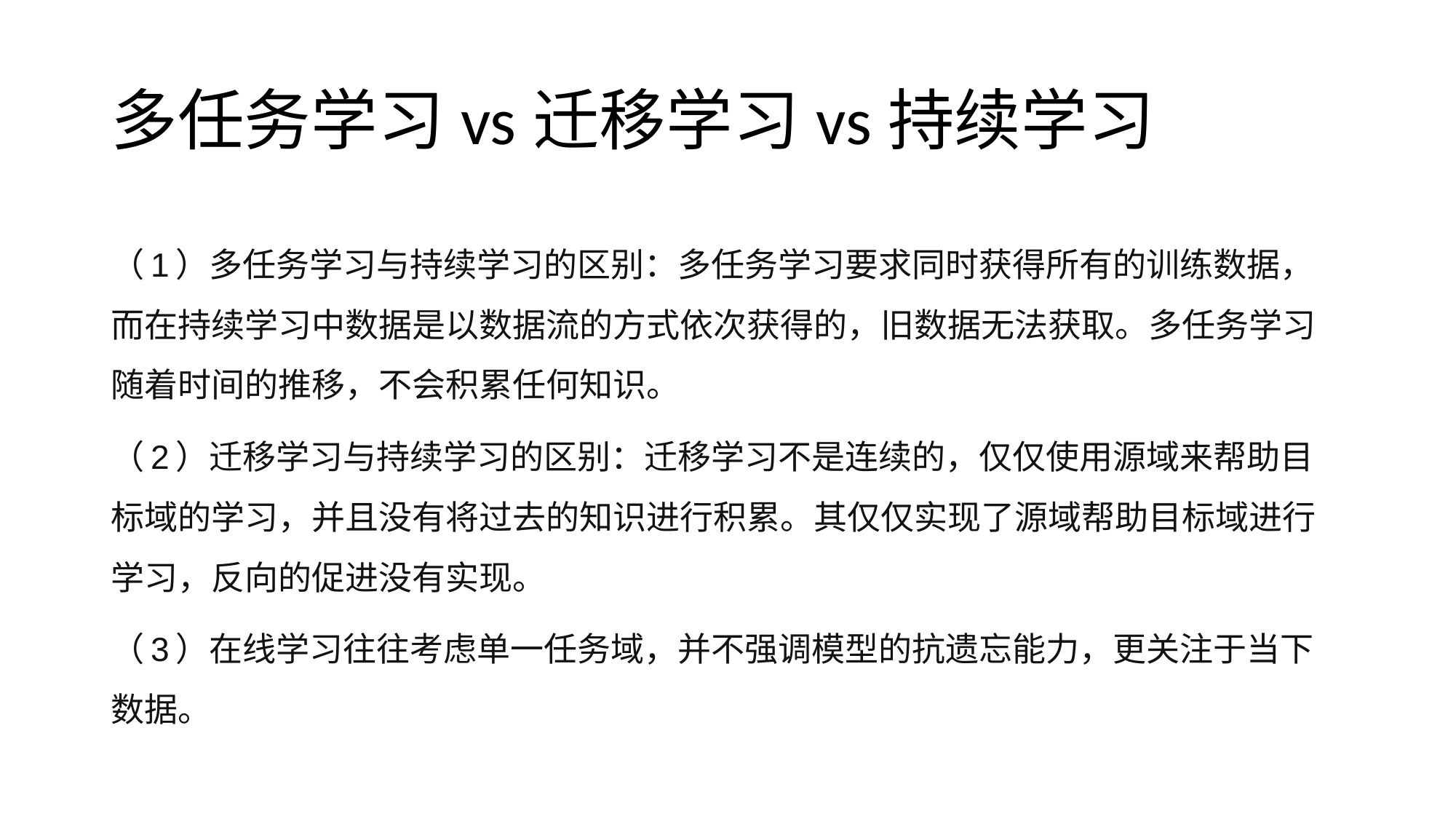

# 多任务学习vs迁移学习vs持续学习
（1）多任务学习与持续学习的区别：多任务学习要求同时获得所有的训练数据，而在持续学习中数据是以数据流的方式依次获得的，旧数据无法获取。多任务学习随着时间的推移，不会积累任何知识。
（2）迁移学习与持续学习的区别：迁移学习不是连续的，仅仅使用源域来帮助目标域的学习，并且没有将过去的知识进行积累。其仅仅实现了源域帮助目标域进行学习，反向的促进没有实现。
（3）在线学习往往考虑单一任务域，并不强调模型的抗遗忘能力，更关注于当下数据。